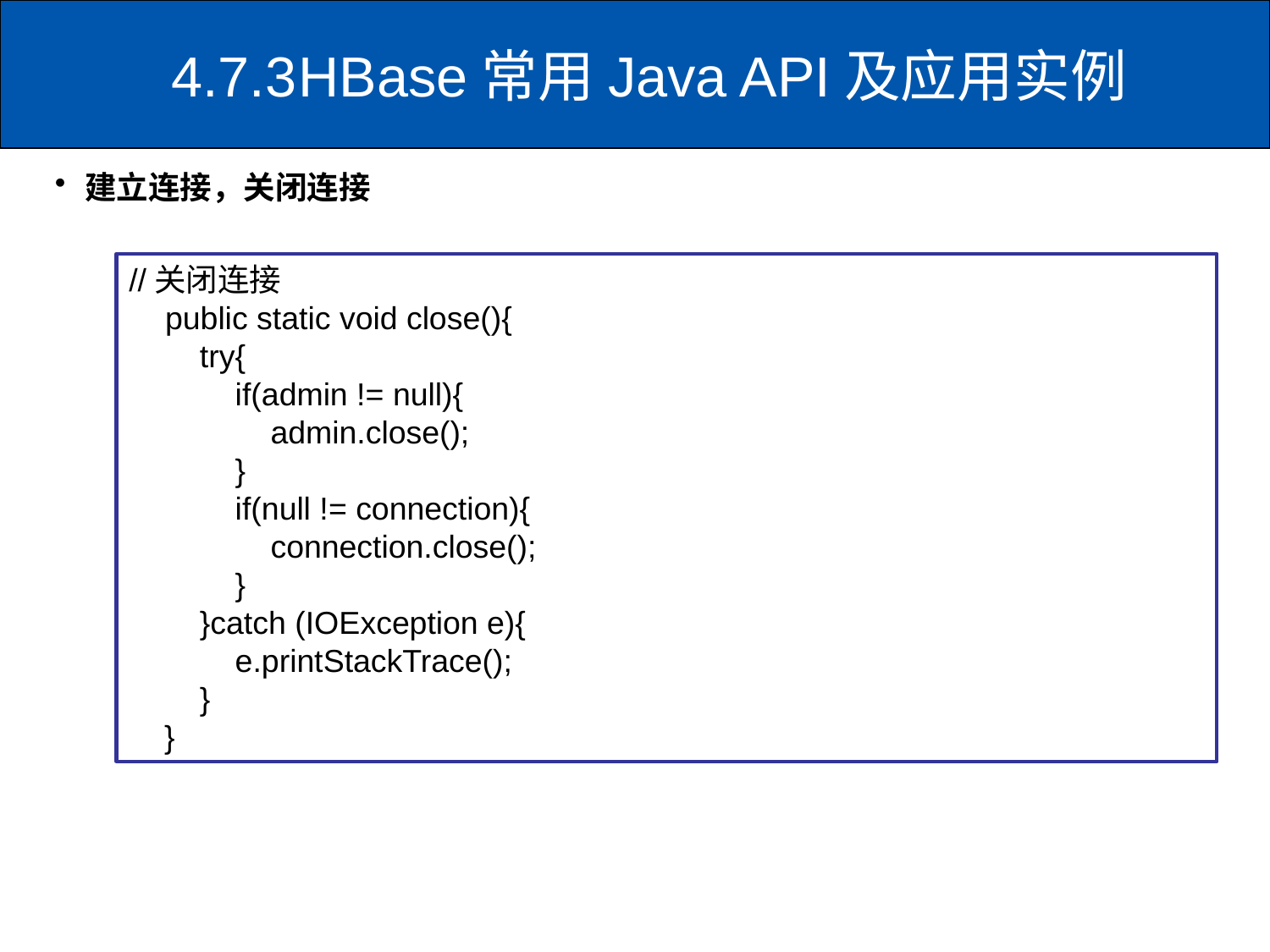

# 4.7.3	HBase常用Java API及应用实例
建立连接，关闭连接
//关闭连接
    public static void close(){
        try{
            if(admin != null){
                admin.close();
            }
            if(null != connection){
                connection.close();
            }
        }catch (IOException e){
            e.printStackTrace();
        }
    }